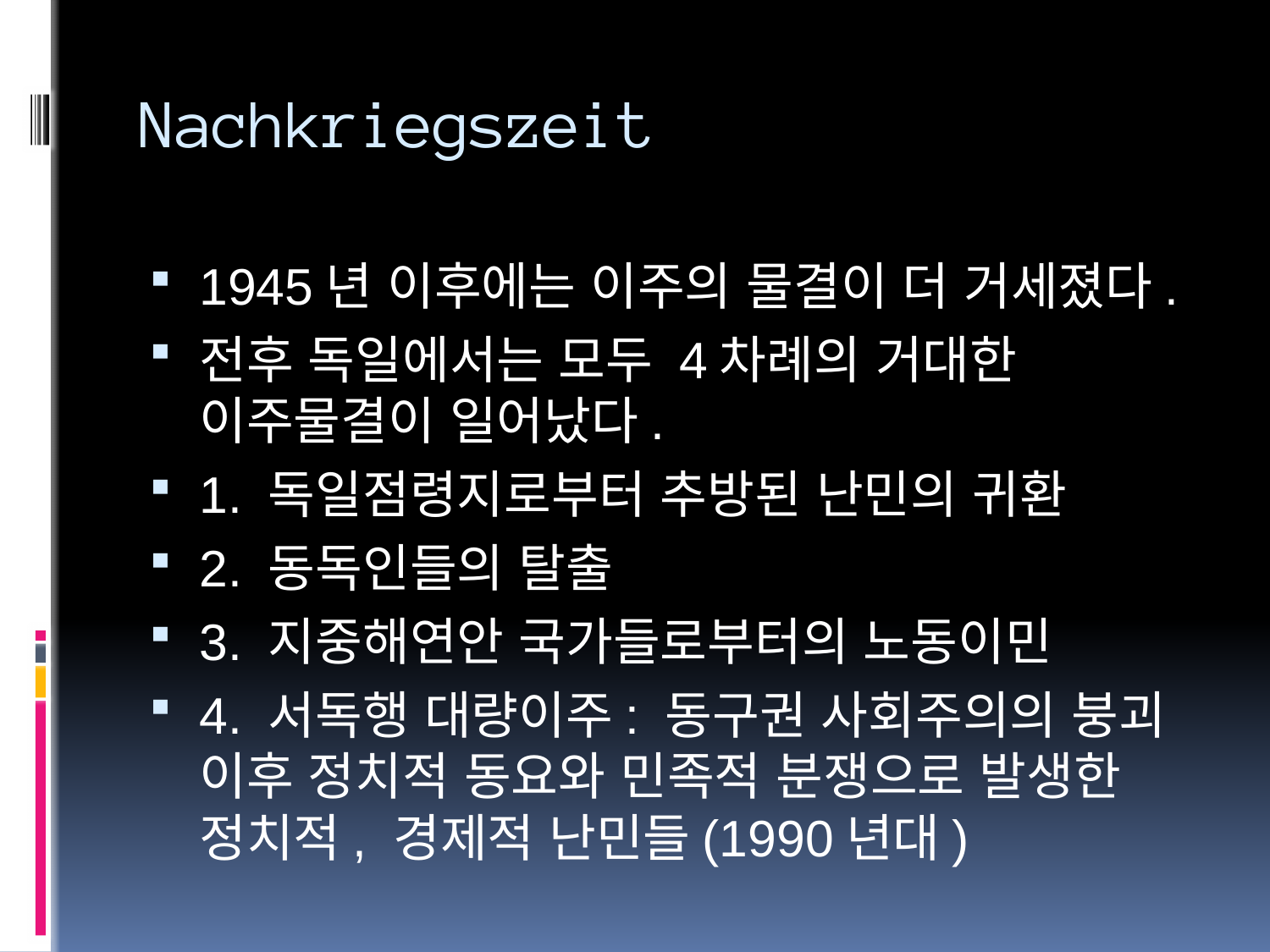

# Nachkriegszeit
1945년 이후에는 이주의 물결이 더 거세졌다.
전후 독일에서는 모두 4차례의 거대한 이주물결이 일어났다.
1. 독일점령지로부터 추방된 난민의 귀환
2. 동독인들의 탈출
3. 지중해연안 국가들로부터의 노동이민
4. 서독행 대량이주: 동구권 사회주의의 붕괴 이후 정치적 동요와 민족적 분쟁으로 발생한 정치적, 경제적 난민들(1990년대)